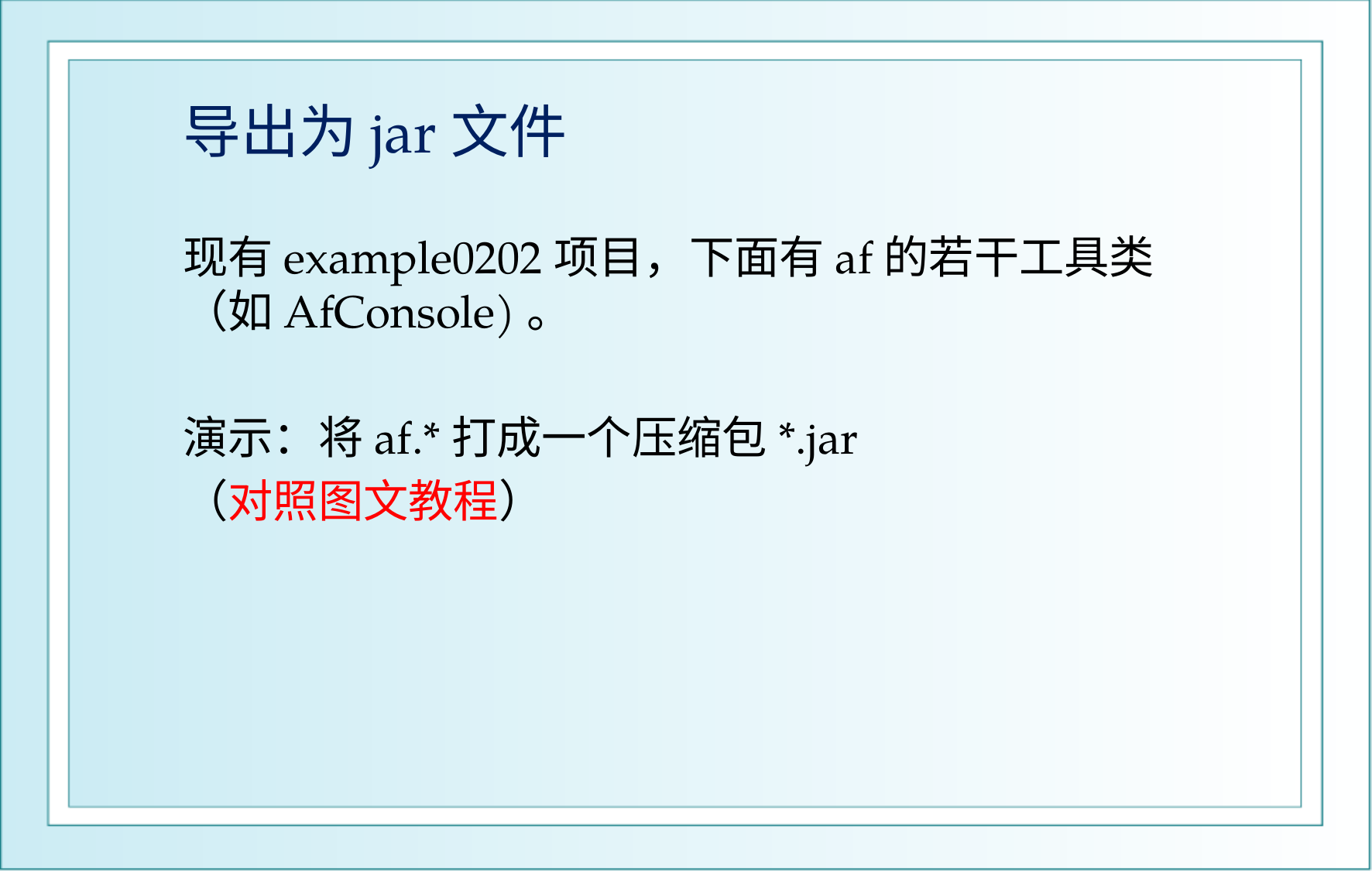

# 导出为jar文件
现有example0202项目，下面有af的若干工具类（如AfConsole)。

演示：将af.*打成一个压缩包*.jar
（对照图文教程）